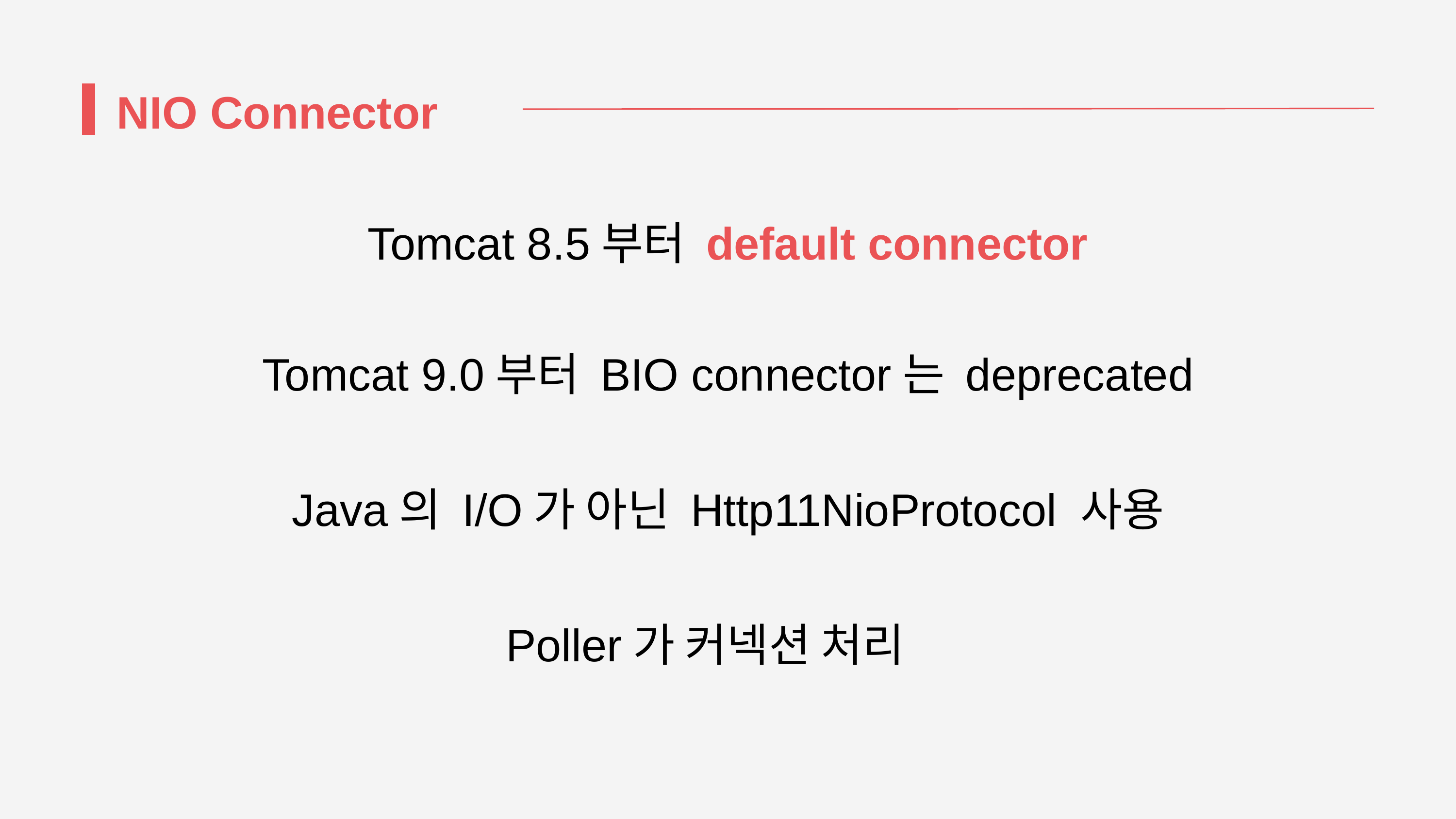

NIO Connector

Tomcat 8.5부터 default connector
Tomcat 9.0부터 BIO connector는 deprecated
Java의 I/O가 아닌 Http11NioProtocol 사용
Poller가 커넥션 처리